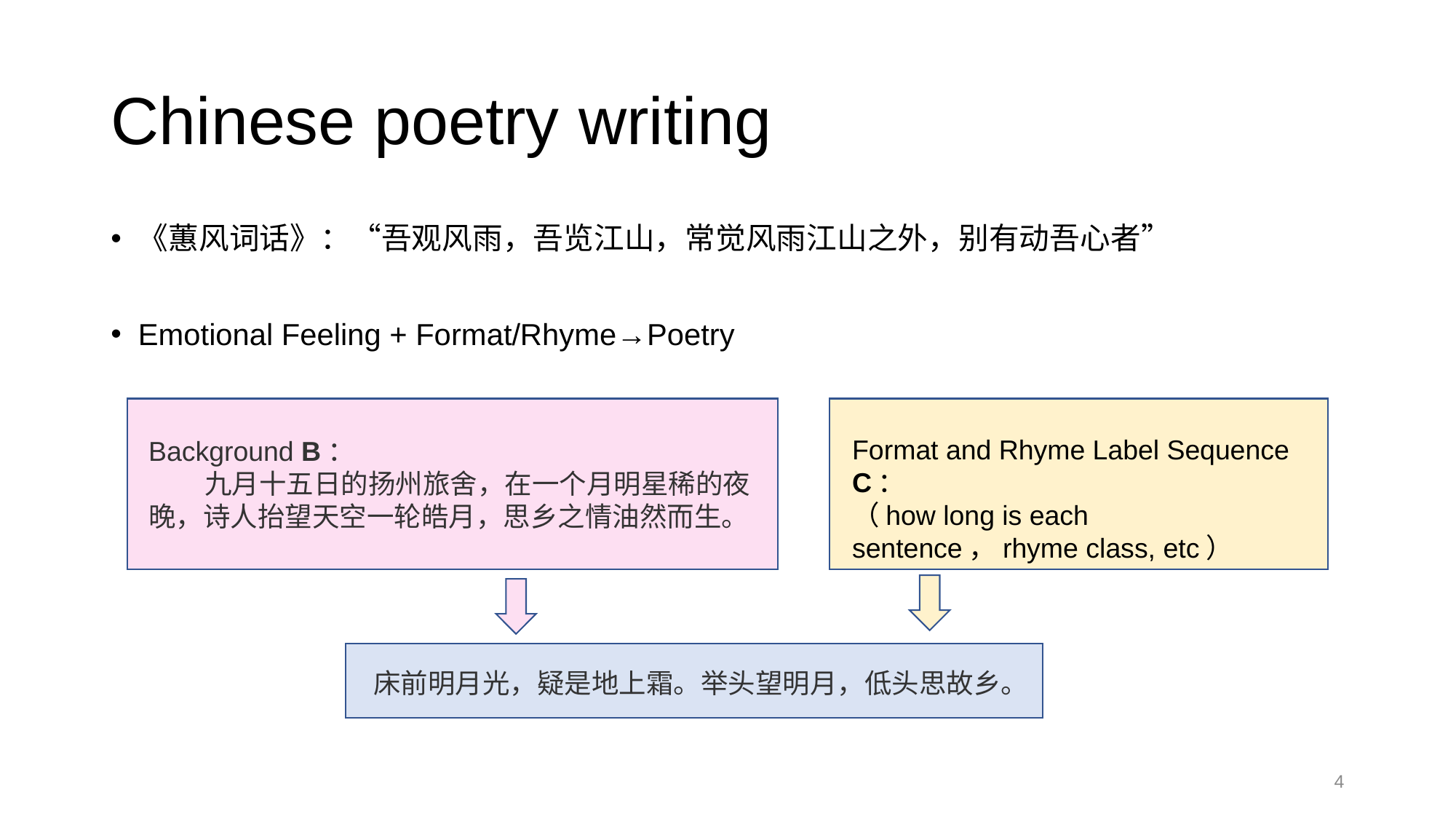

# Chinese poetry writing
《蕙风词话》：“吾观风雨，吾览江山，常觉风雨江山之外，别有动吾心者”

Emotional Feeling + Format/Rhyme→Poetry

Format and Rhyme Label Sequence C：
（how long is each sentence，rhyme class, etc）
Background B：
        九月十五日的扬州旅舍，在一个月明星稀的夜晚，诗人抬望天空一轮皓月，思乡之情油然而生。

床前明月光，疑是地上霜。举头望明月，低头思故乡。
4